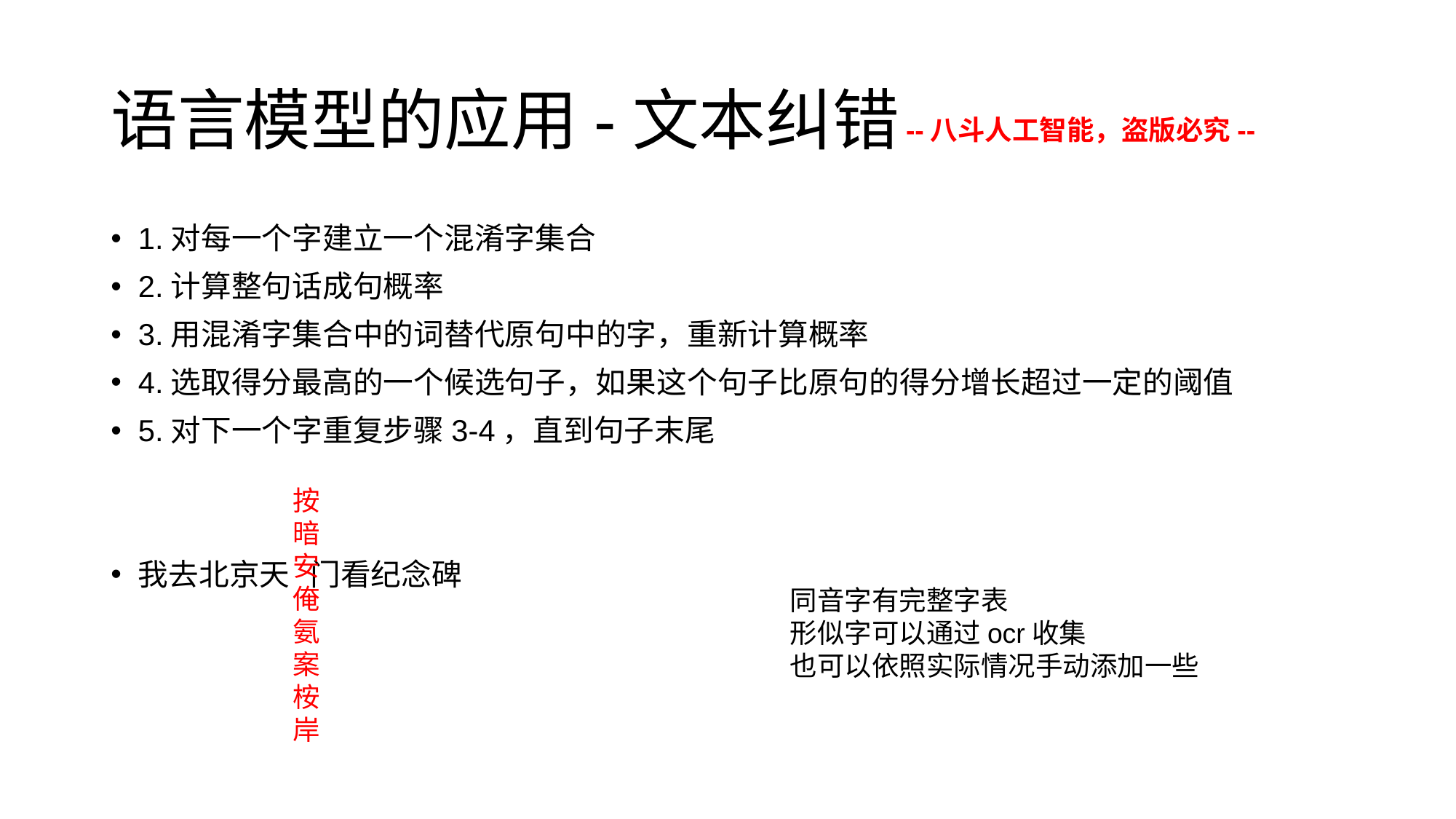

# 语言模型的应用-文本纠错
--八斗人工智能，盗版必究--
1.对每一个字建立一个混淆字集合
2.计算整句话成句概率
3.用混淆字集合中的词替代原句中的字，重新计算概率
4.选取得分最高的一个候选句子，如果这个句子比原句的得分增长超过一定的阈值
5.对下一个字重复步骤3-4，直到句子末尾

我去北京天   门看纪念碑

按
暗
安
俺
氨
案
桉
岸
同音字有完整字表
形似字可以通过ocr收集
也可以依照实际情况手动添加一些